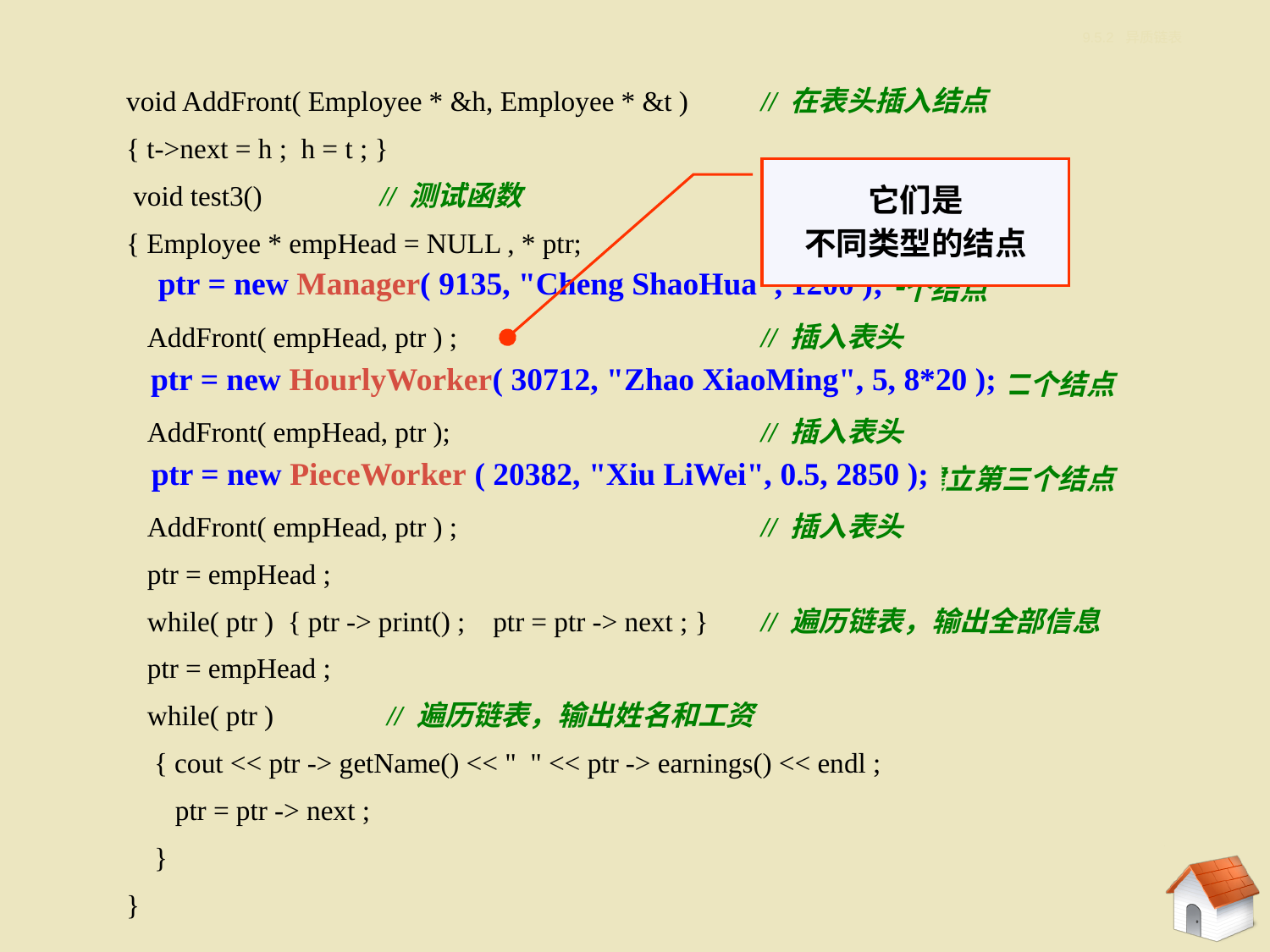

9.5.2  异质链表
void AddFront( Employee * &h, Employee * &t )	// 在表头插入结点
{ t->next = h ;  h = t ; }
 void test3()	// 测试函数
{ Employee * empHead = NULL , * ptr;
   ptr = new Manager( 9135, "Cheng ShaoHua", 1200 );	// 建立第一个结点
   AddFront( empHead, ptr ) ;			// 插入表头
   ptr = new HourlyWorker( 30712, "Zhao XiaoMing", 5, 8*20 );	// 建立第二个结点
   AddFront( empHead, ptr );  			// 插入表头
   ptr = new PieceWorker ( 20382, "Xiu LiWei", 0.5, 2850 );	// 建立第三个结点
   AddFront( empHead, ptr ) ;			// 插入表头
   ptr = empHead ;
   while( ptr )  { ptr -> print() ;    ptr = ptr -> next ; } 	// 遍历链表，输出全部信息
   ptr = empHead ;
   while( ptr )	 // 遍历链表，输出姓名和工资
    { cout << ptr -> getName() << "  " << ptr -> earnings() << endl ;
       ptr = ptr -> next ;
    }
}
它们是
不同类型的结点
ptr = new Manager( 9135, "Cheng ShaoHua", 1200 );
ptr = new HourlyWorker( 30712, "Zhao XiaoMing", 5, 8*20 );
ptr = new PieceWorker ( 20382, "Xiu LiWei", 0.5, 2850 );